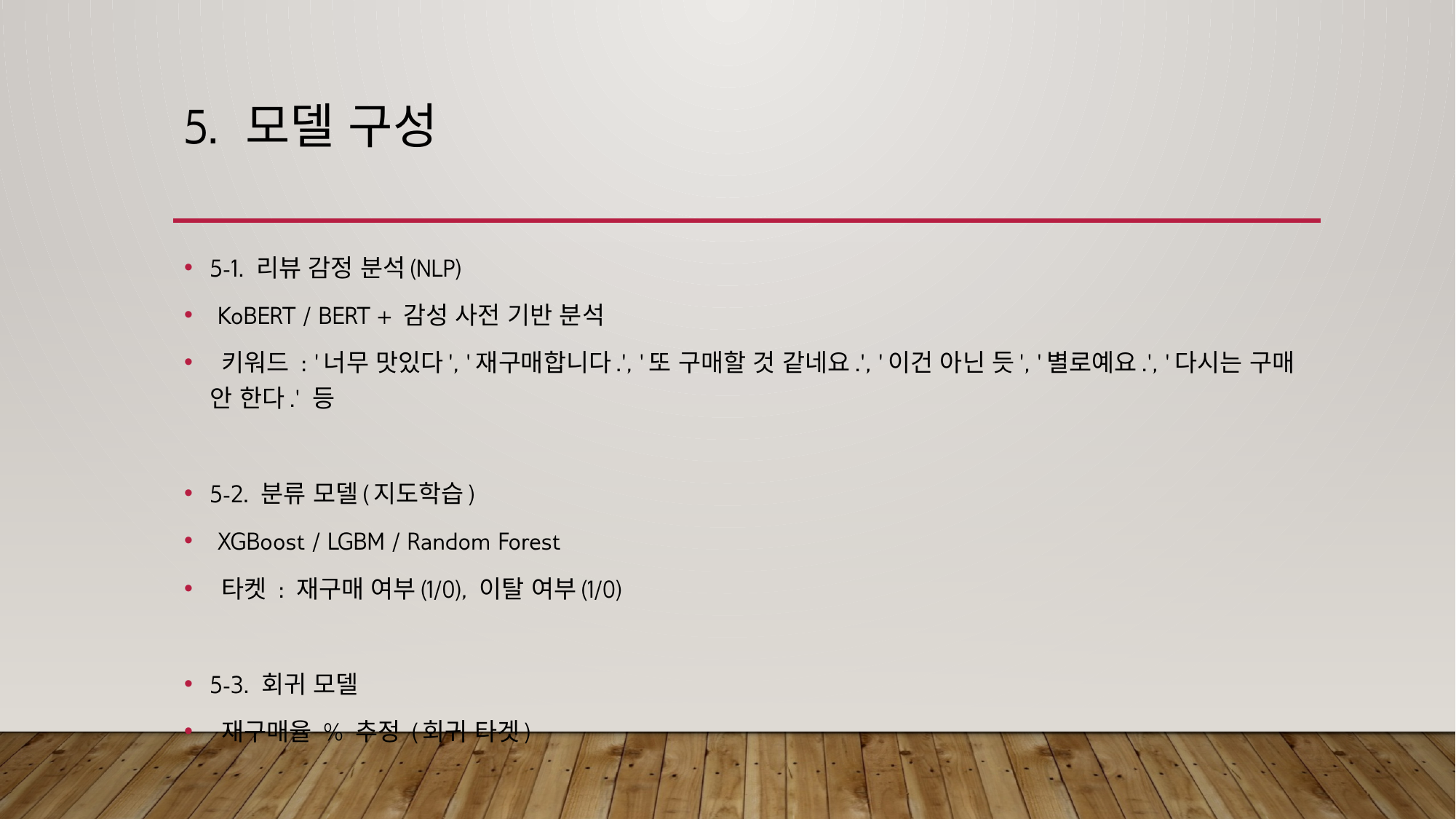

# 5. 모델 구성
5-1. 리뷰 감정 분석(NLP)
 KoBERT / BERT + 감성 사전 기반 분석
 키워드 : '너무 맛있다', '재구매합니다.', '또 구매할 것 같네요.', '이건 아닌 듯', '별로예요.', '다시는 구매 안 한다.' 등

5-2. 분류 모델(지도학습)
 XGBoost / LGBM / Random Forest
 타켓 : 재구매 여부(1/0), 이탈 여부(1/0)

5-3. 회귀 모델
 재구매율 % 추정 (회귀 타겟)